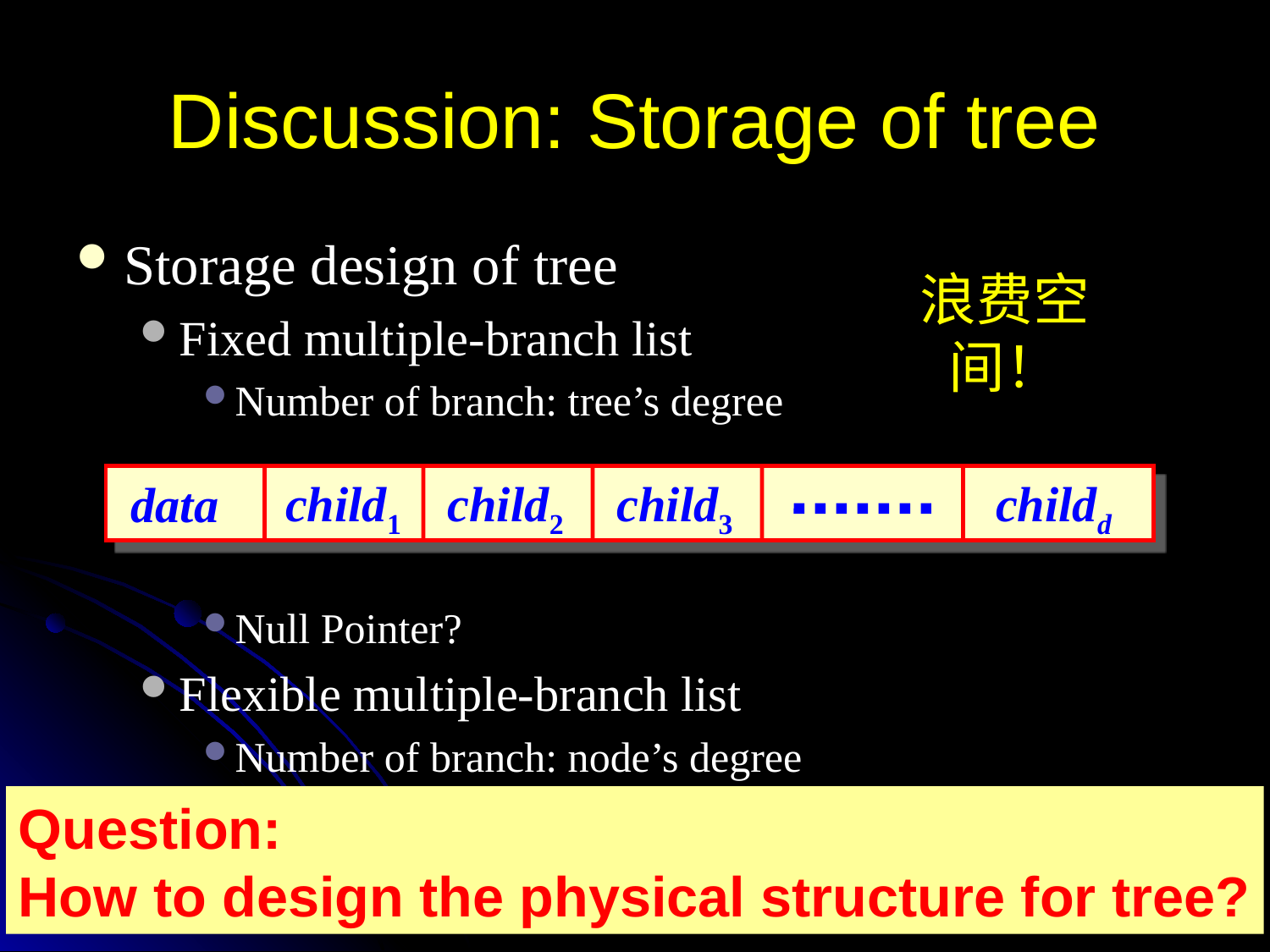

# Discussion: Storage of tree
Storage design of tree
Fixed multiple-branch list
Number of branch: tree’s degree

Null Pointer?
Flexible multiple-branch list
Number of branch: node’s degree
浪费空间！
 data

child1

child2

child3

childd

Question:
How to design the physical structure for tree?